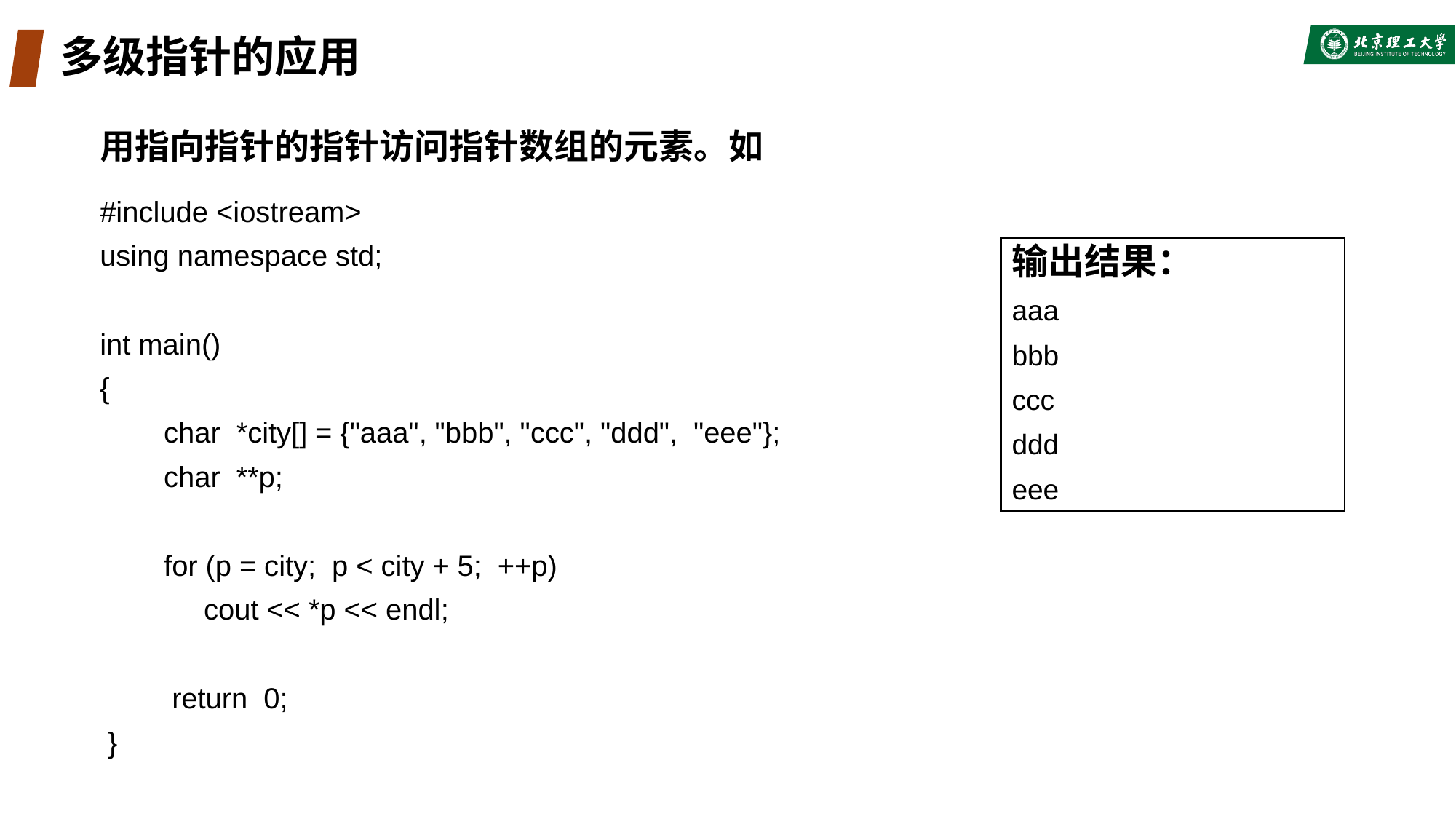

# 多级指针的应用
用指向指针的指针访问指针数组的元素。如
#include <iostream>
using namespace std;

int main()
{
        char  *city[] = {"aaa", "bbb", "ccc", "ddd",  "eee"};
        char  **p;

        for (p = city;  p < city + 5;  ++p)
             cout << *p << endl;

         return  0;
 }
输出结果：
aaa
bbb
ccc
ddd
eee